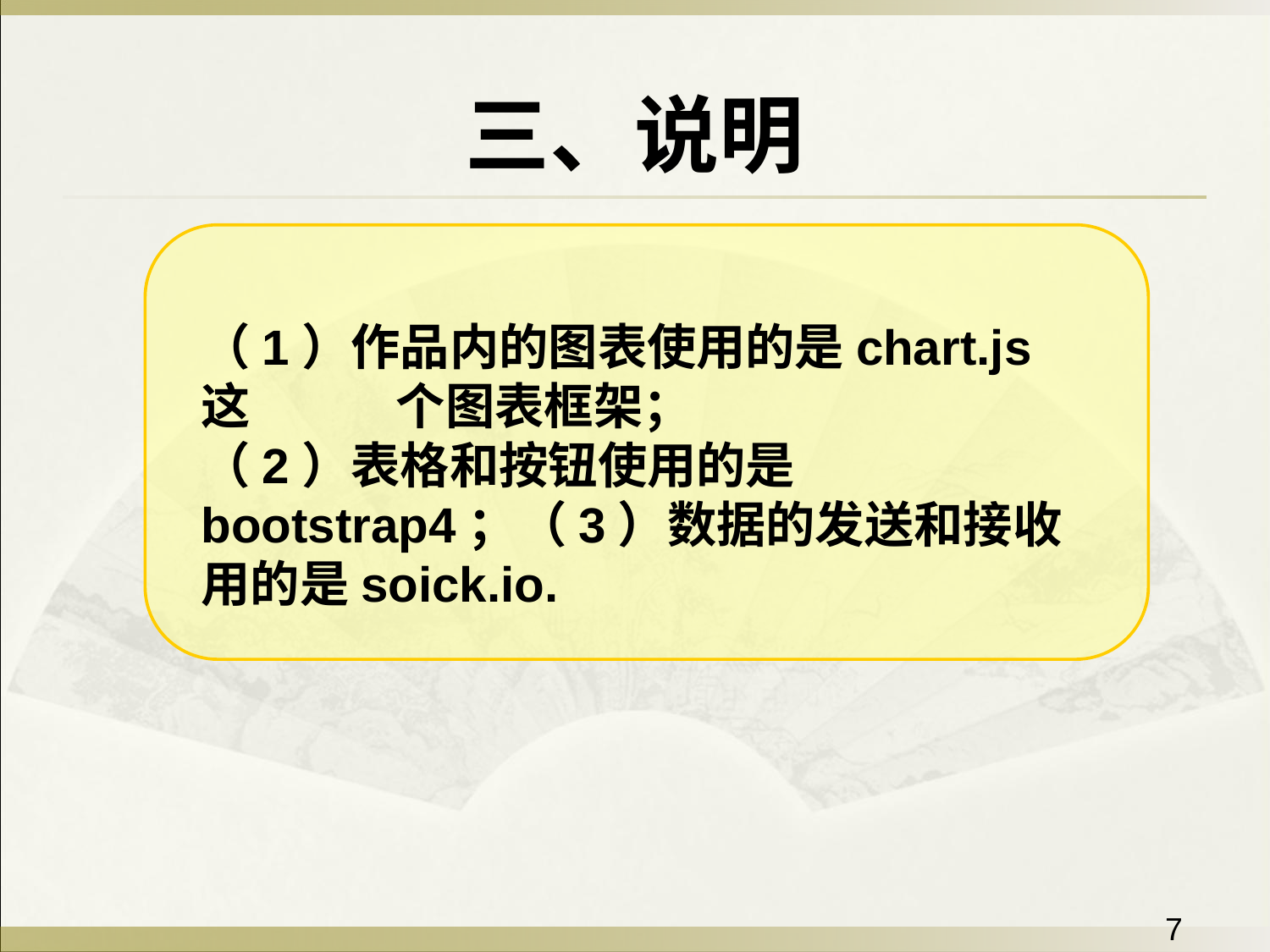

# 三、说明

（1）作品内的图表使用的是chart.js这             个图表框架；
（2）表格和按钮使用的是bootstrap4；（3）数据的发送和接收用的是soick.io.

7